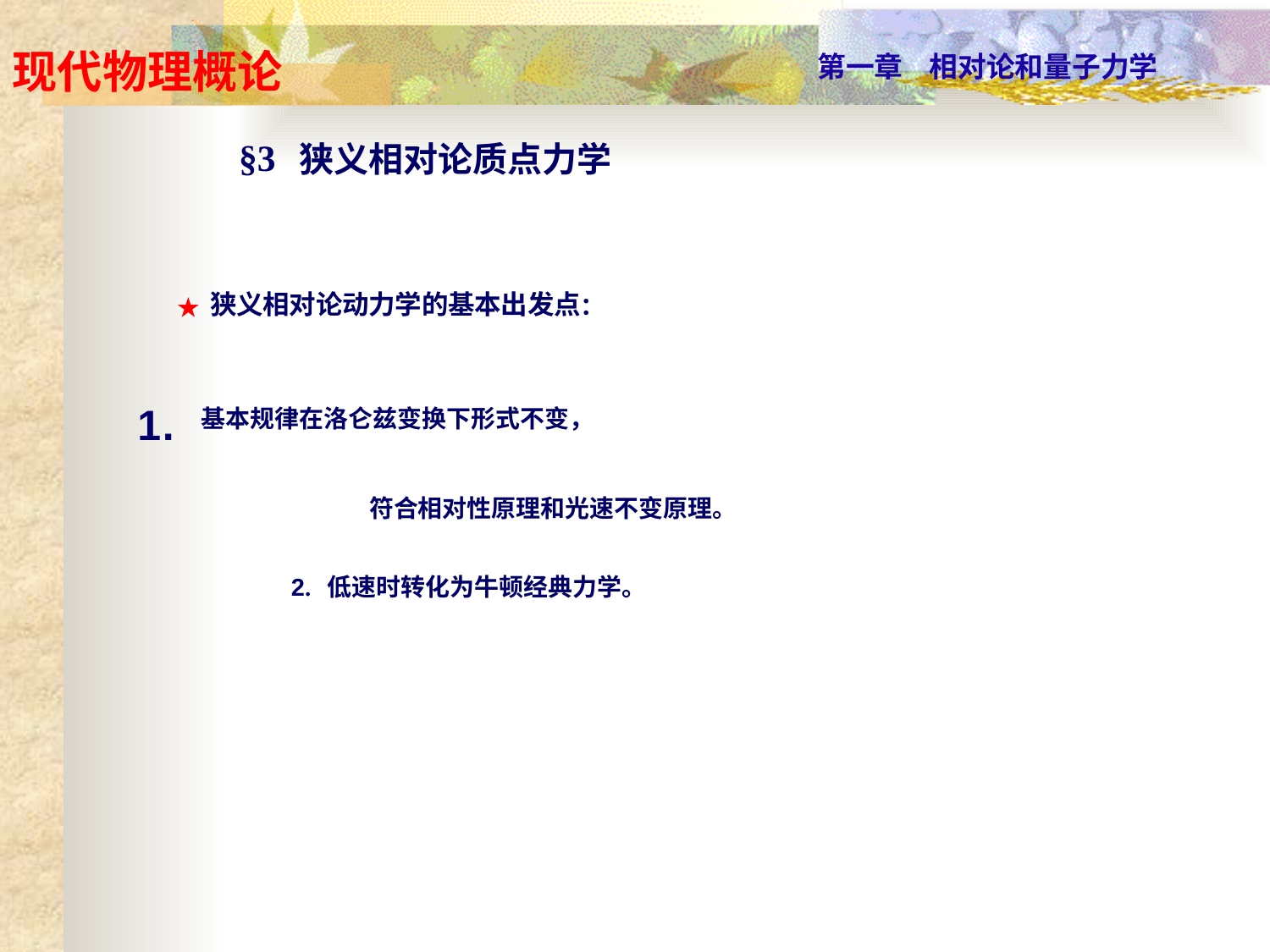

§3  狭义相对论质点力学
★ 狭义相对论动力学的基本出发点：
基本规律在洛仑兹变换下形式不变，
符合相对性原理和光速不变原理。
2. 低速时转化为牛顿经典力学。